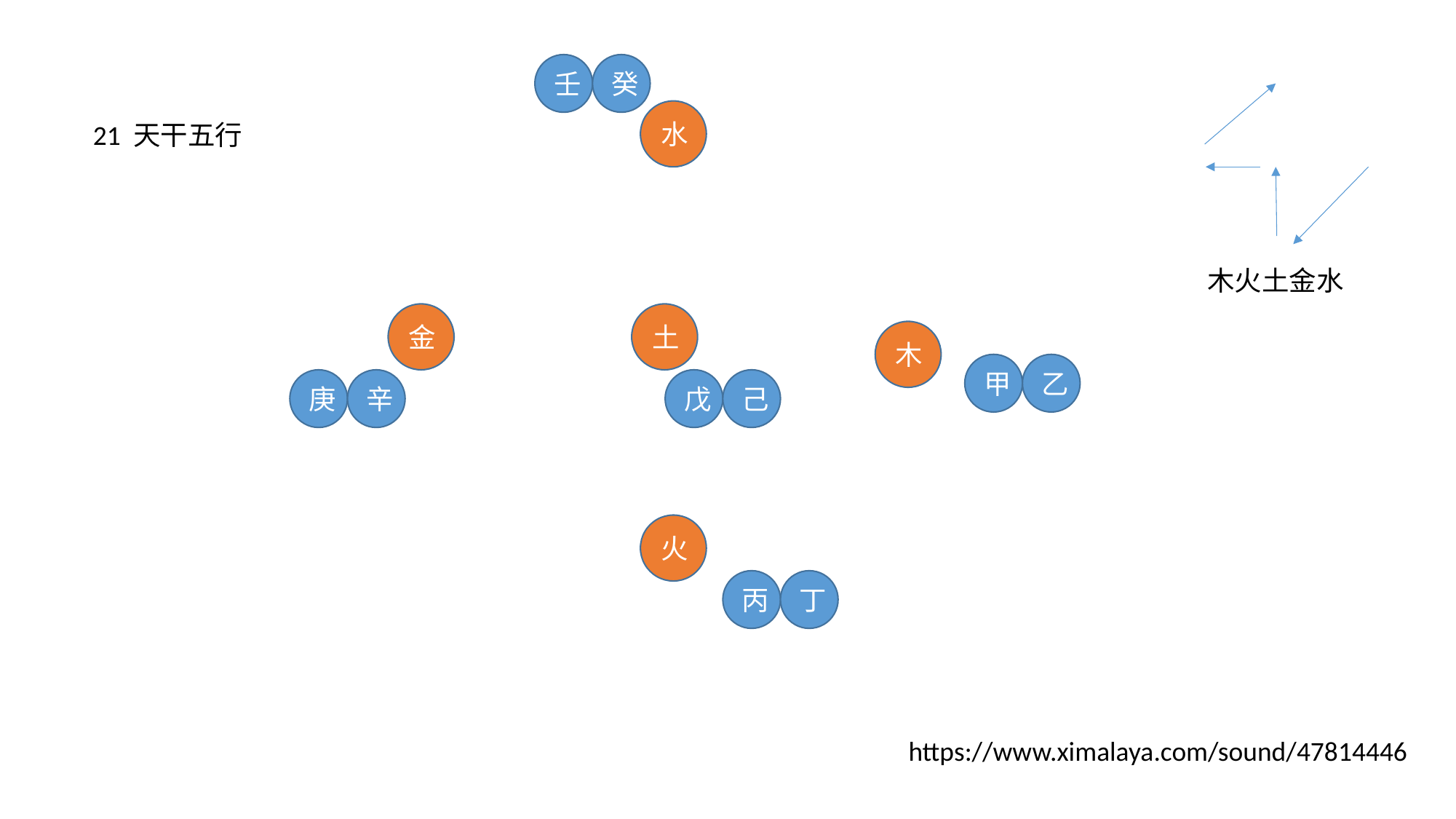

癸
壬
水
 21 天干五行
木火土金水
土
金
木
甲
乙
辛
戊
庚
己
火
丁
丙
https://www.ximalaya.com/sound/47814446